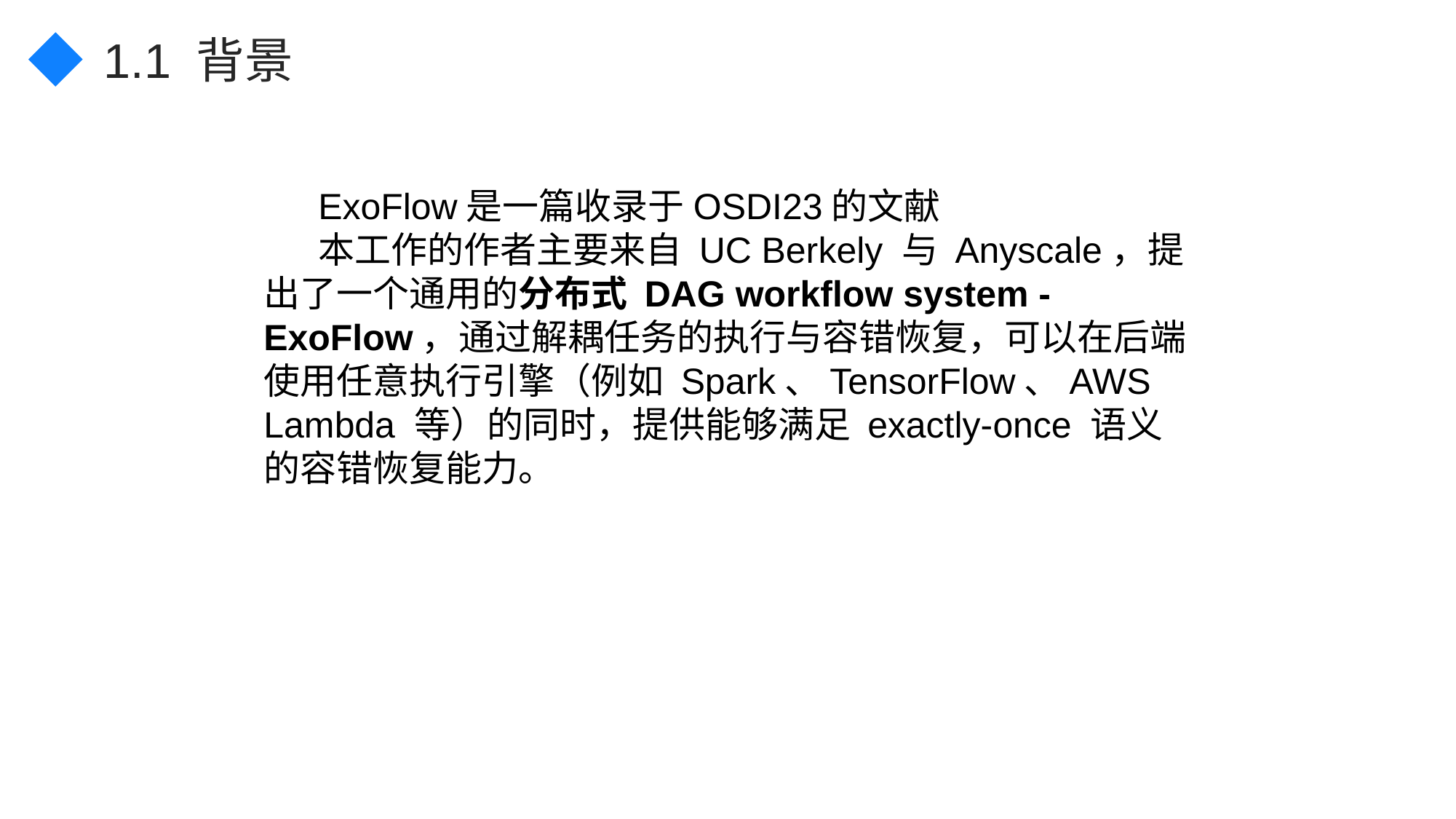

1.1 背景
ExoFlow是一篇收录于OSDI23的文献
本工作的作者主要来自 UC Berkely 与 Anyscale，提出了一个通用的分布式 DAG workflow system - ExoFlow，通过解耦任务的执行与容错恢复，可以在后端使用任意执行引擎（例如 Spark、TensorFlow、AWS Lambda 等）的同时，提供能够满足 exactly-once 语义的容错恢复能力。